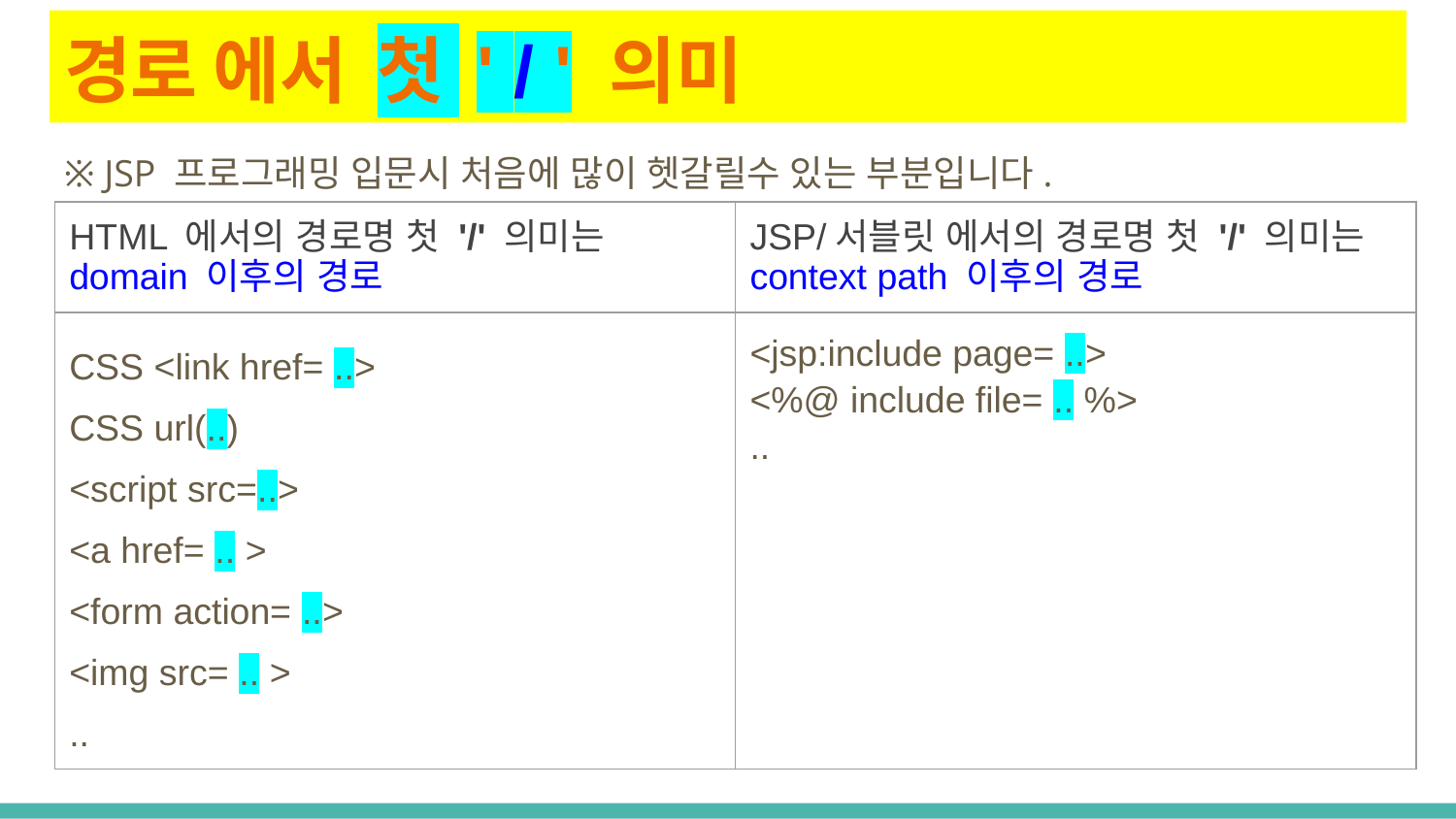

# 경로 에서  첫 ' / ' 의미
※ JSP 프로그래밍 입문시 처음에 많이 헷갈릴수 있는 부분입니다.
| HTML 에서의 경로명 첫 '/' 의미는 domain 이후의 경로 | JSP/서블릿 에서의 경로명 첫 '/' 의미는 context path 이후의 경로 |
| --- | --- |
| CSS <link href= ..> CSS url(..) <script src=..> <a href= .. > <form action= ..> <img src= .. > .. | <jsp:include page= ..> <%@ include file= .. %> .. |